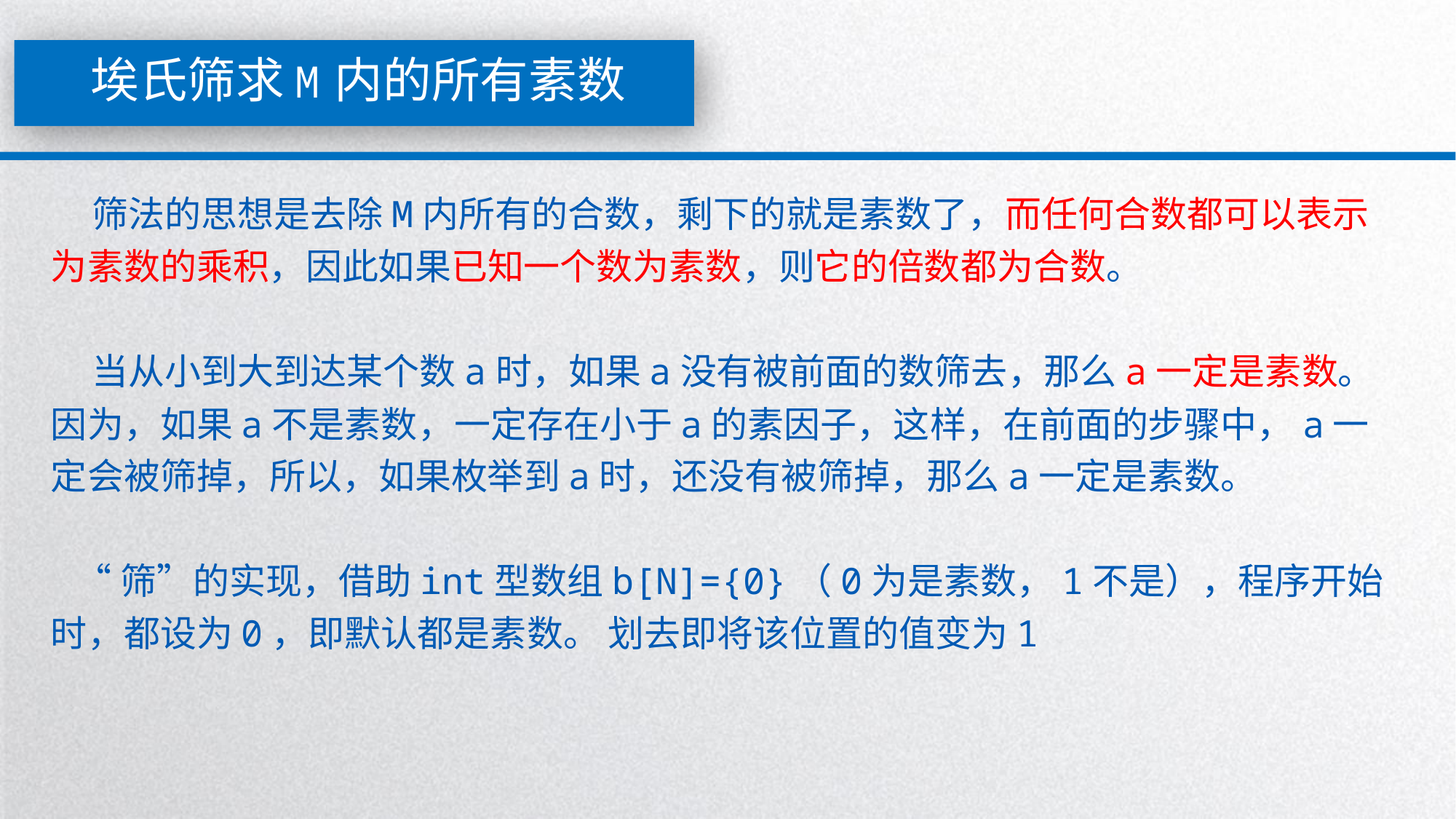

# 埃氏筛求M内的所有素数
    筛法的思想是去除M内所有的合数，剩下的就是素数了，而任何合数都可以表示为素数的乘积，因此如果已知一个数为素数，则它的倍数都为合数。

    当从小到大到达某个数a时，如果a没有被前面的数筛去，那么a一定是素数。因为，如果a不是素数，一定存在小于a的素因子，这样，在前面的步骤中，a一定会被筛掉，所以，如果枚举到a时，还没有被筛掉，那么a一定是素数。

   “筛”的实现，借助int型数组b[N]={0}（0为是素数，1不是），程序开始时，都设为0，即默认都是素数。 划去即将该位置的值变为1